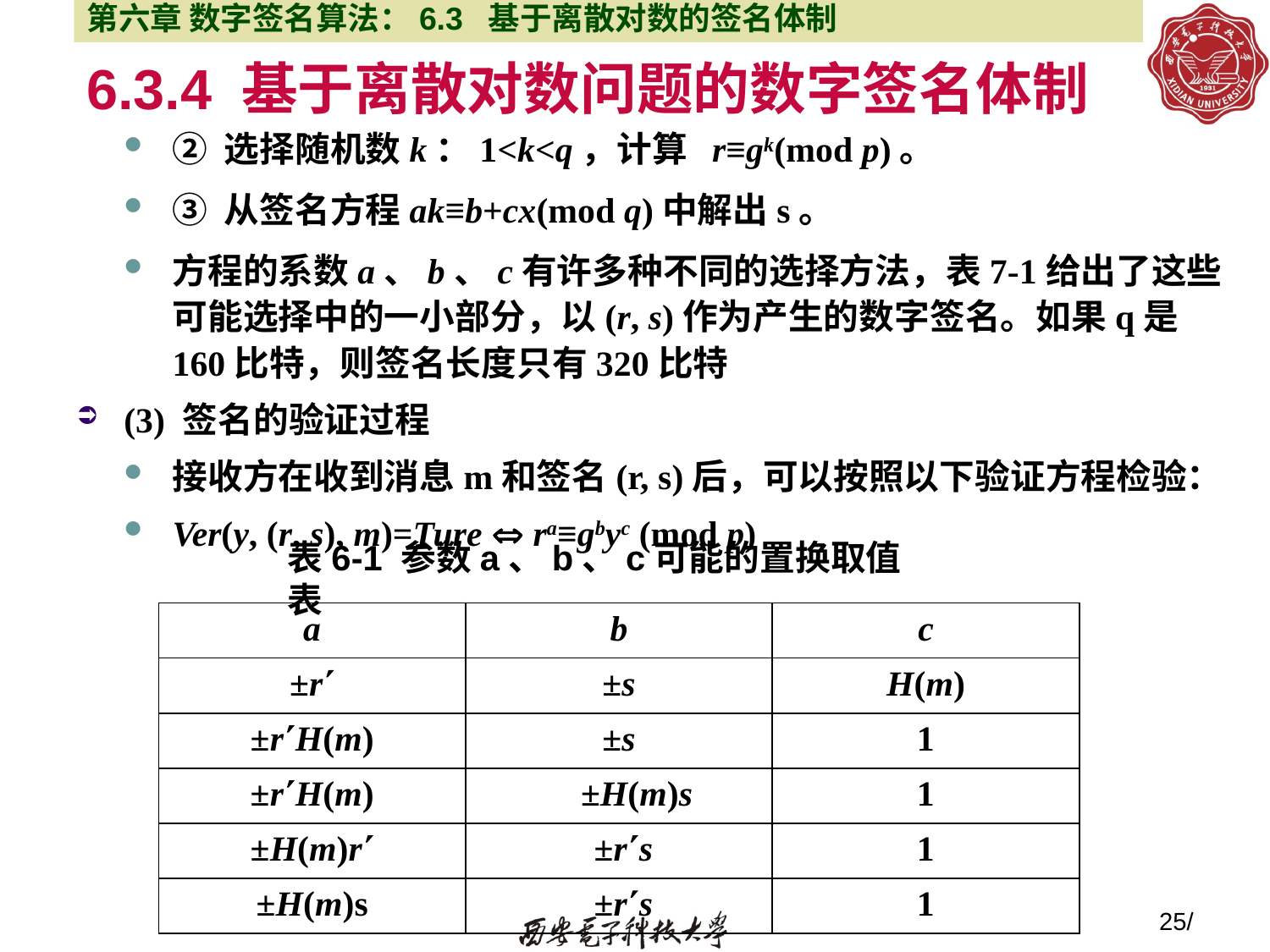

第六章 数字签名算法：6.3  基于离散对数的签名体制
# 6.3.4 基于离散对数问题的数字签名体制
② 选择随机数k：1<k<q，计算  r≡gk(mod p)。
③ 从签名方程ak≡b+cx(mod q)中解出s。
方程的系数a、b、c有许多种不同的选择方法，表7-1给出了这些可能选择中的一小部分，以(r, s)作为产生的数字签名。如果q是160比特，则签名长度只有320比特
(3) 签名的验证过程
接收方在收到消息m和签名(r, s)后，可以按照以下验证方程检验：
Ver(y, (r, s), m)=Ture ⇔ ra≡gbyc (mod p)

表6-1 参数a、b、c可能的置换取值表
| a | b | c |
| --- | --- | --- |
| ±r′ | ±s | H(m) |
| ±r′H(m) | ±s | 1 |
| ±r′H(m) | ±H(m)s | 1 |
| ±H(m)r′ | ±r′s | 1 |
| ±H(m)s | ±r′s | 1 |
25/